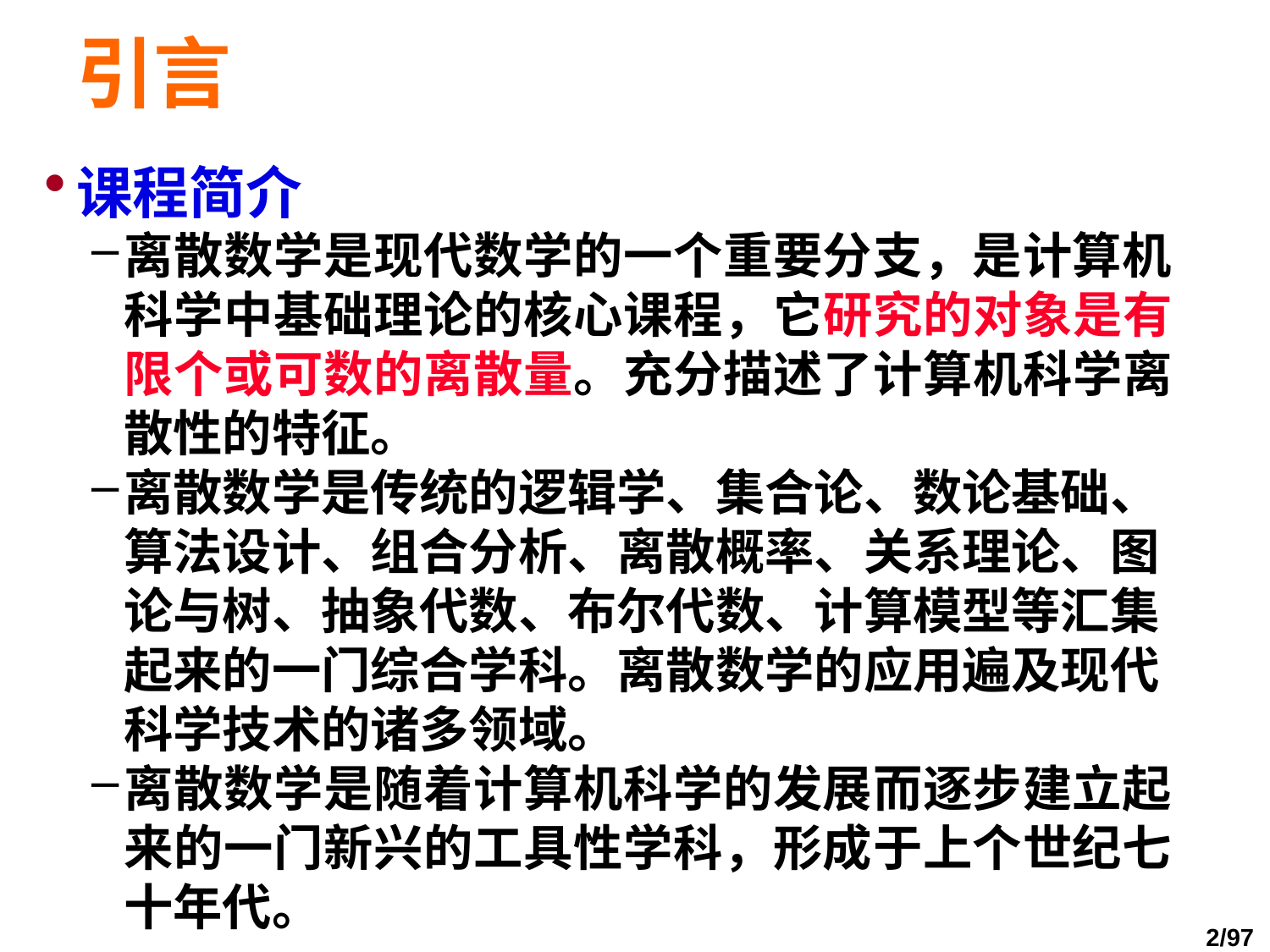

# 引言
课程简介
离散数学是现代数学的一个重要分支，是计算机科学中基础理论的核心课程，它研究的对象是有限个或可数的离散量。充分描述了计算机科学离散性的特征。
离散数学是传统的逻辑学、集合论、数论基础、算法设计、组合分析、离散概率、关系理论、图论与树、抽象代数、布尔代数、计算模型等汇集起来的一门综合学科。离散数学的应用遍及现代科学技术的诸多领域。
离散数学是随着计算机科学的发展而逐步建立起来的一门新兴的工具性学科，形成于上个世纪七十年代。